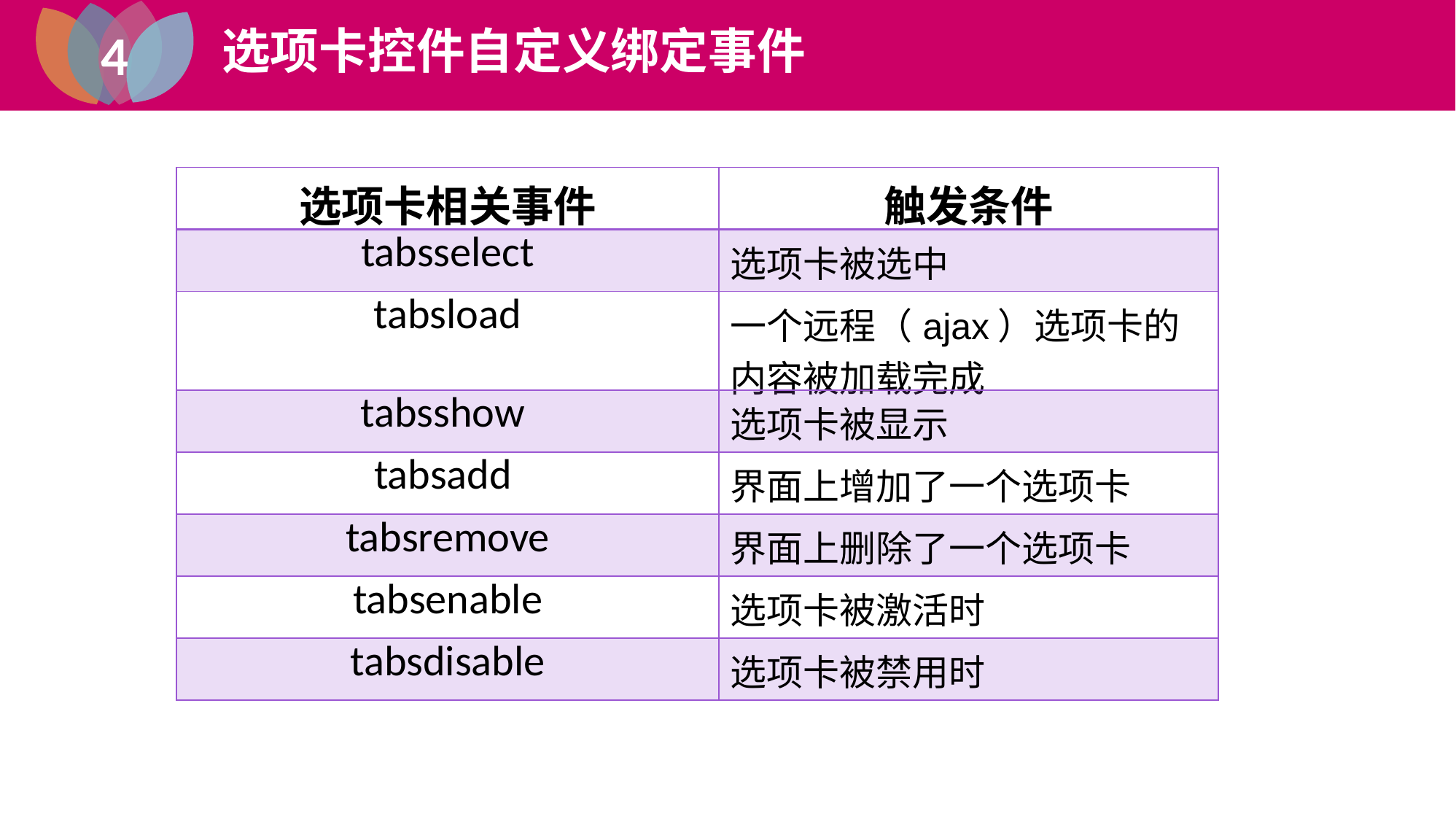

4
选项卡控件自定义绑定事件
2
| 选项卡相关事件 | 触发条件 |
| --- | --- |
| tabsselect | 选项卡被选中 |
| tabsload | 一个远程（ajax）选项卡的内容被加载完成 |
| tabsshow | 选项卡被显示 |
| tabsadd | 界面上增加了一个选项卡 |
| tabsremove | 界面上删除了一个选项卡 |
| tabsenable | 选项卡被激活时 |
| tabsdisable | 选项卡被禁用时 |